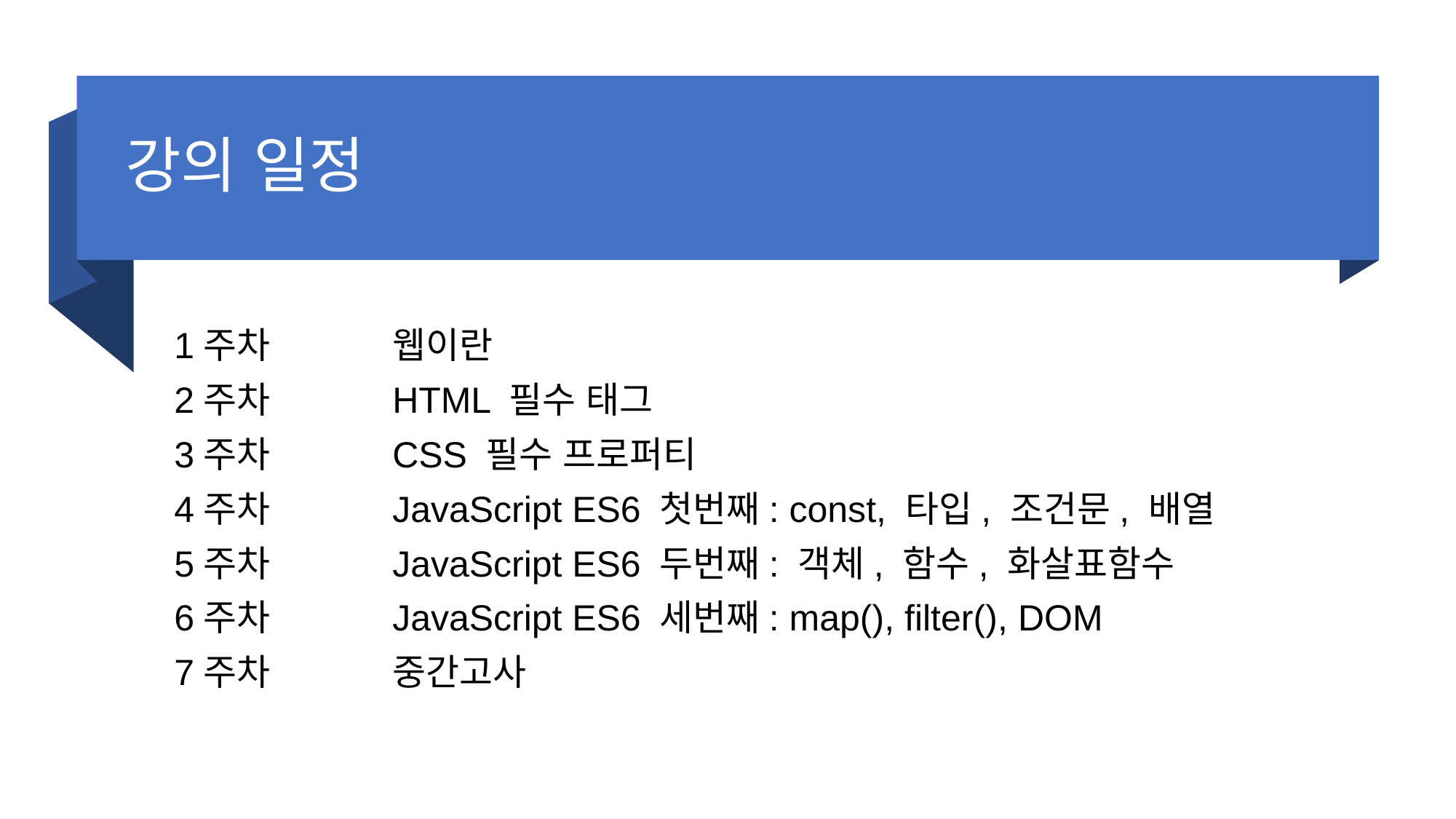

# 강의 일정

1주차		웹이란
2주차 		HTML 필수 태그
3주차		CSS 필수 프로퍼티
4주차		JavaScript ES6 첫번째: const, 타입, 조건문, 배열
5주차		JavaScript ES6 두번째: 객체, 함수, 화살표함수
6주차		JavaScript ES6 세번째: map(), filter(), DOM
7주차		중간고사